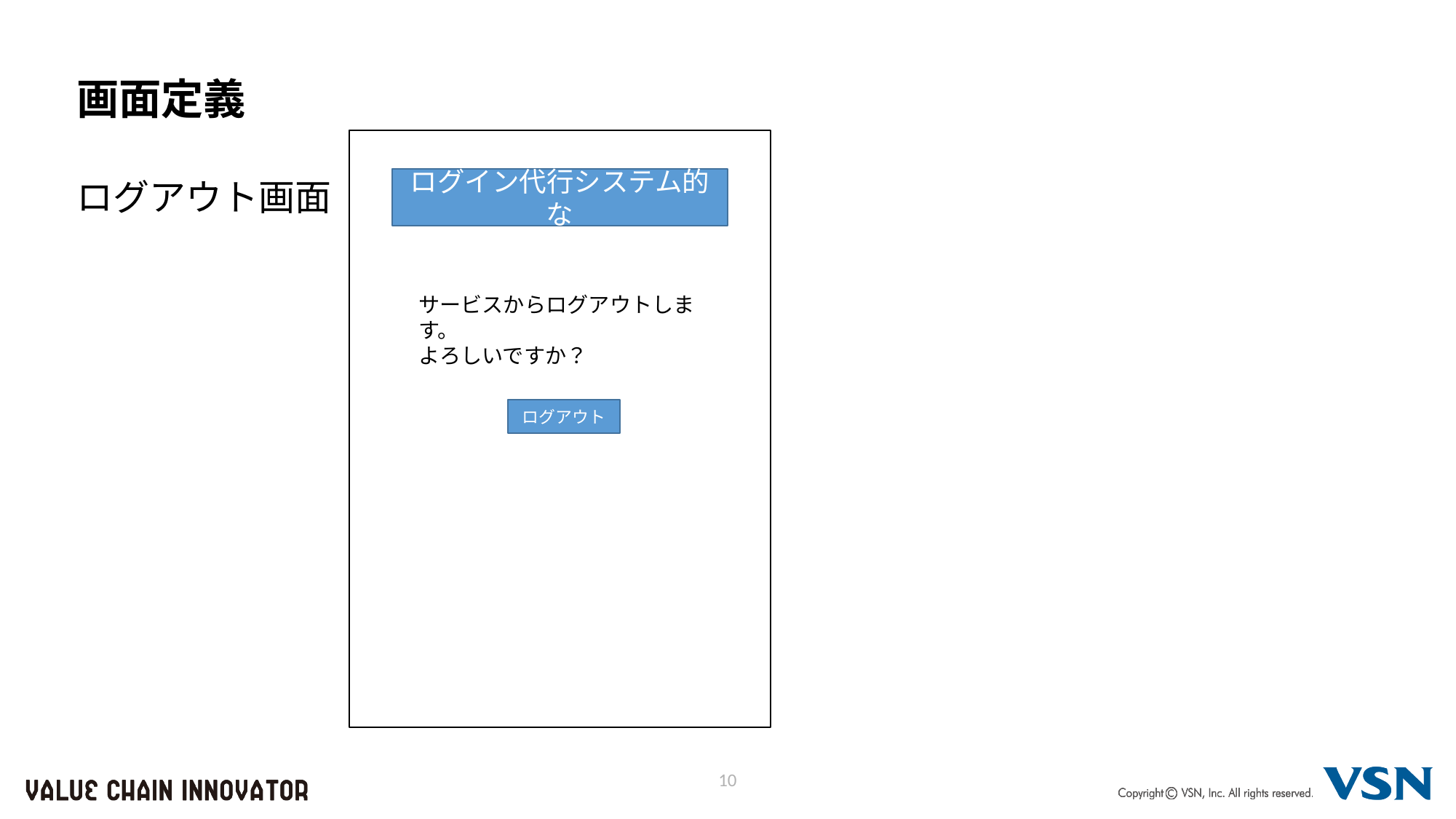

# 画面定義

ログアウト画面
ログイン代行システム的な
サービスからログアウトします。
よろしいですか？
ログアウト
10